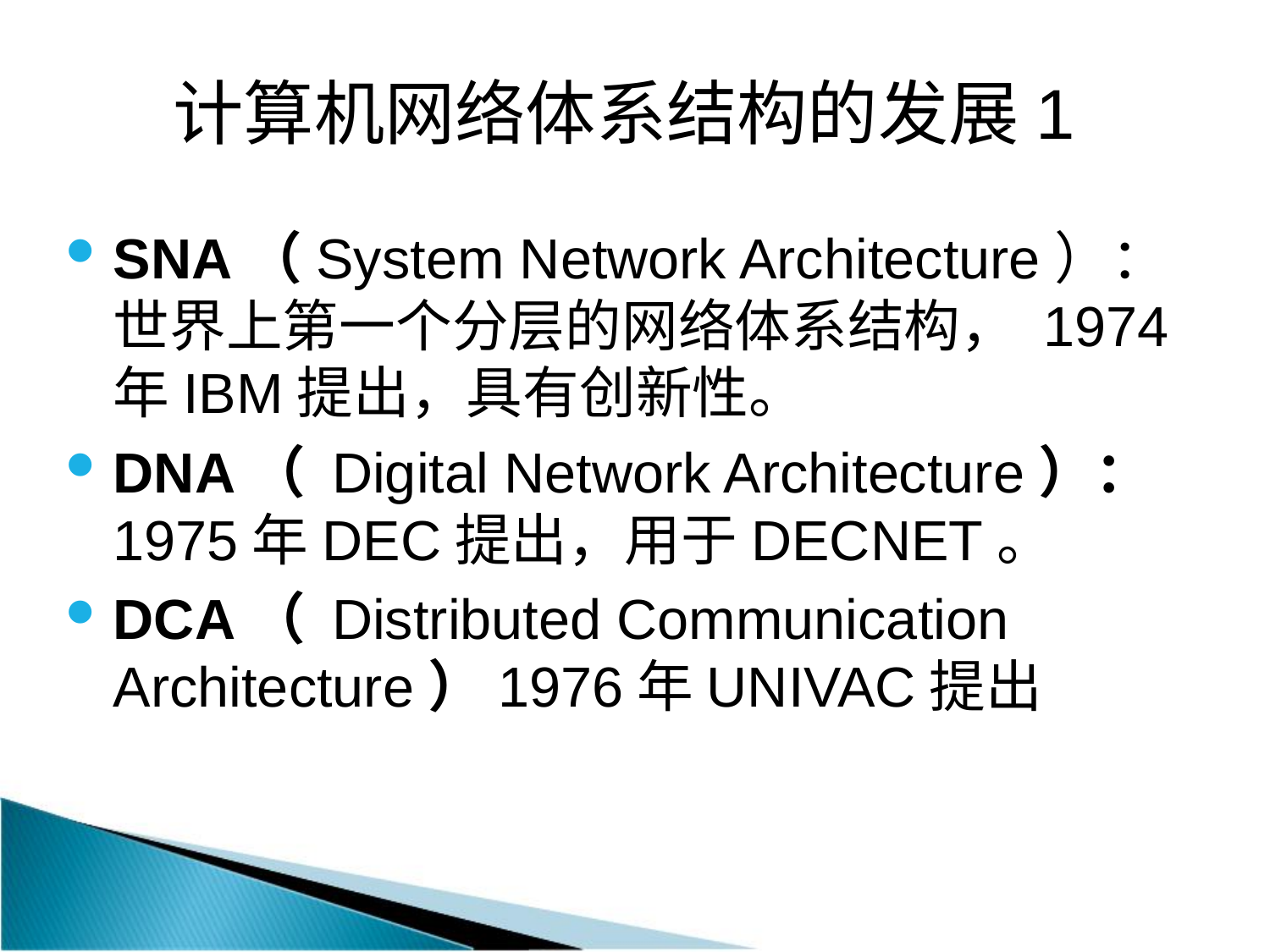

# 计算机网络体系结构的发展1
SNA（System Network Architecture）：世界上第一个分层的网络体系结构， 1974年IBM提出，具有创新性。
DNA（ Digital Network Architecture）：1975年DEC提出，用于DECNET。
DCA（ Distributed Communication Architecture）1976年UNIVAC提出